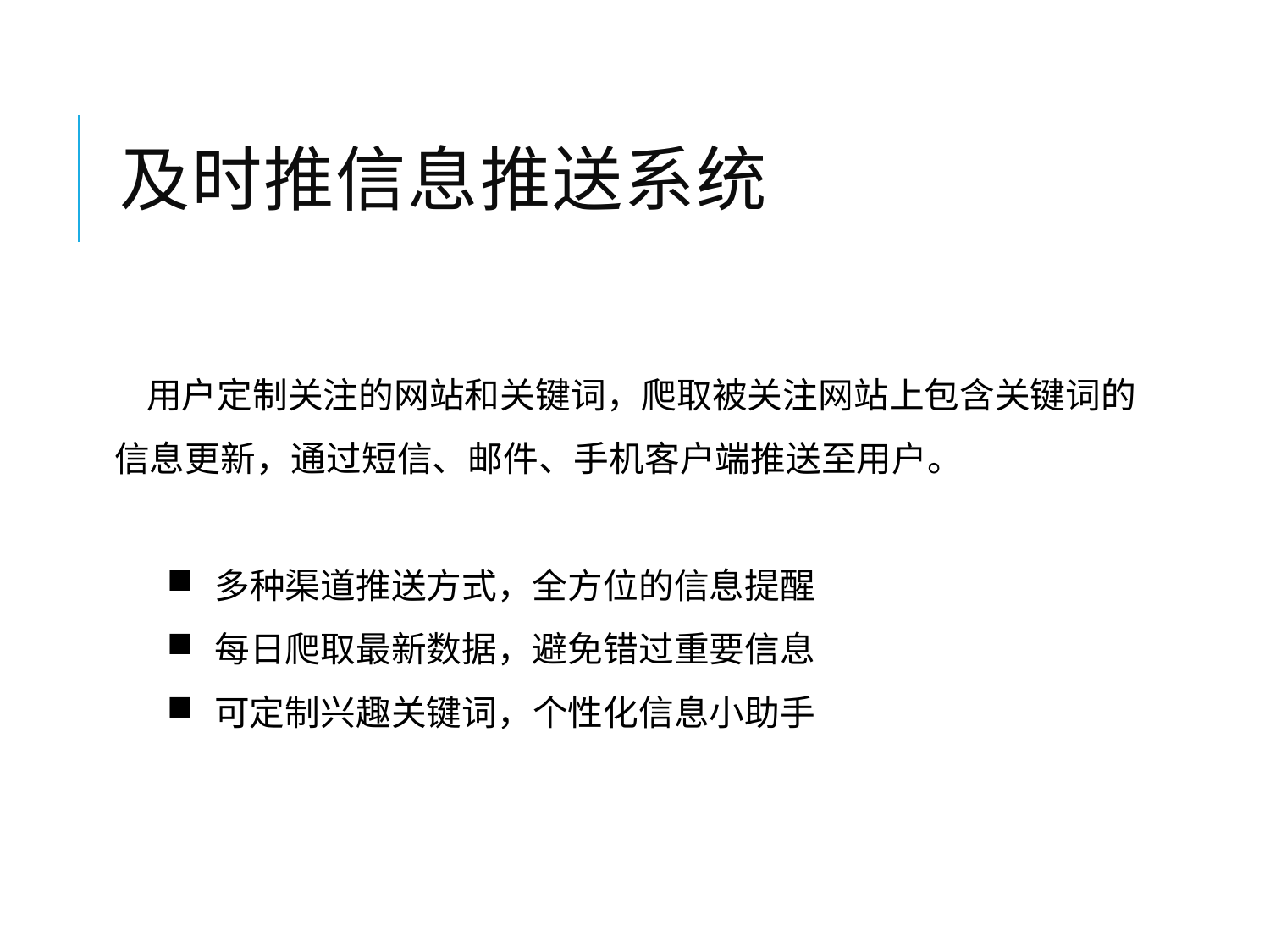

# 及时推信息推送系统

   用户定制关注的网站和关键词，爬取被关注网站上包含关键词的信息更新，通过短信、邮件、手机客户端推送至用户。

多种渠道推送方式，全方位的信息提醒
每日爬取最新数据，避免错过重要信息
可定制兴趣关键词，个性化信息小助手